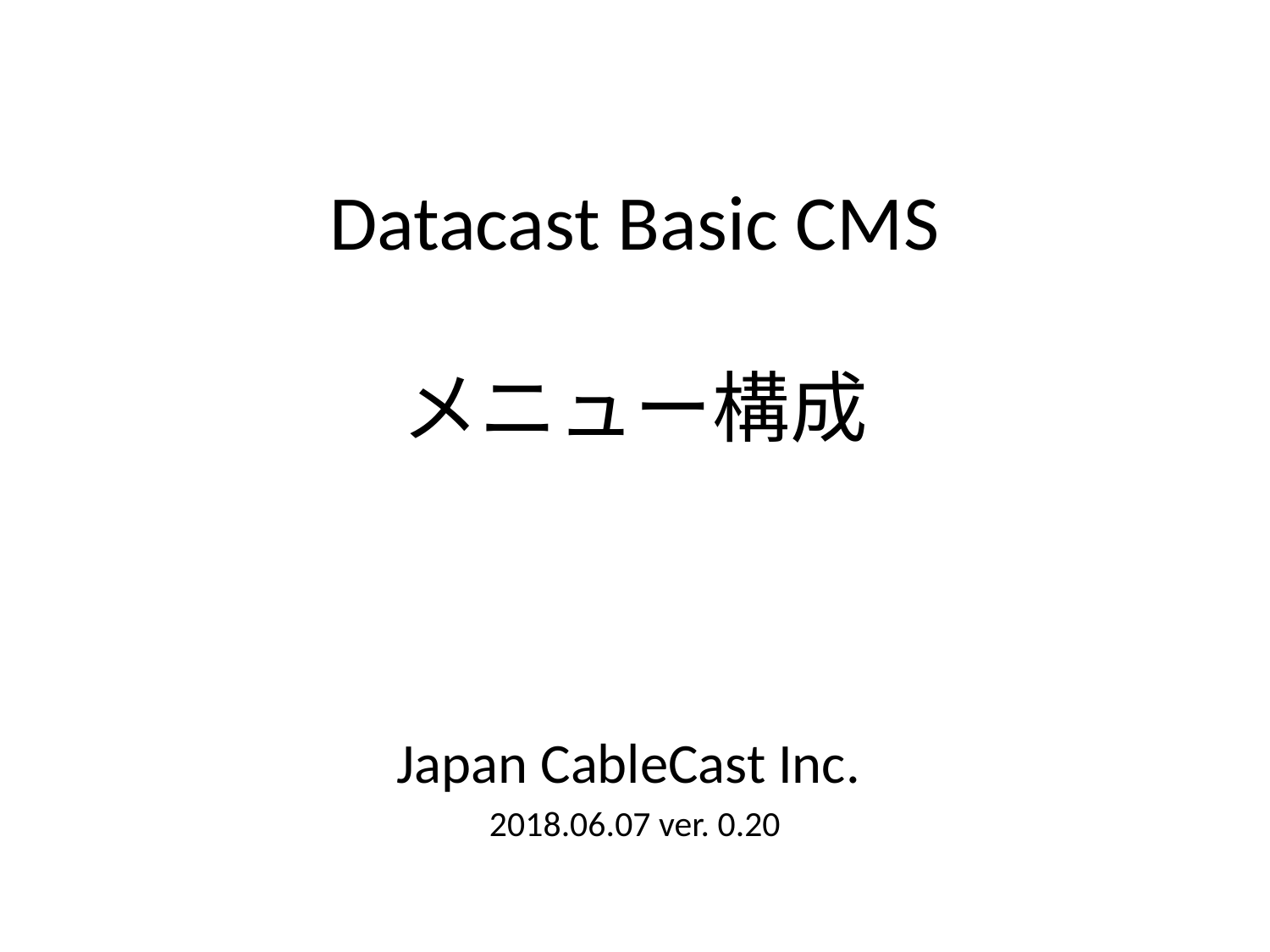

# Datacast Basic CMS メニュー構成
Japan CableCast Inc.
2018.06.07 ver. 0.20